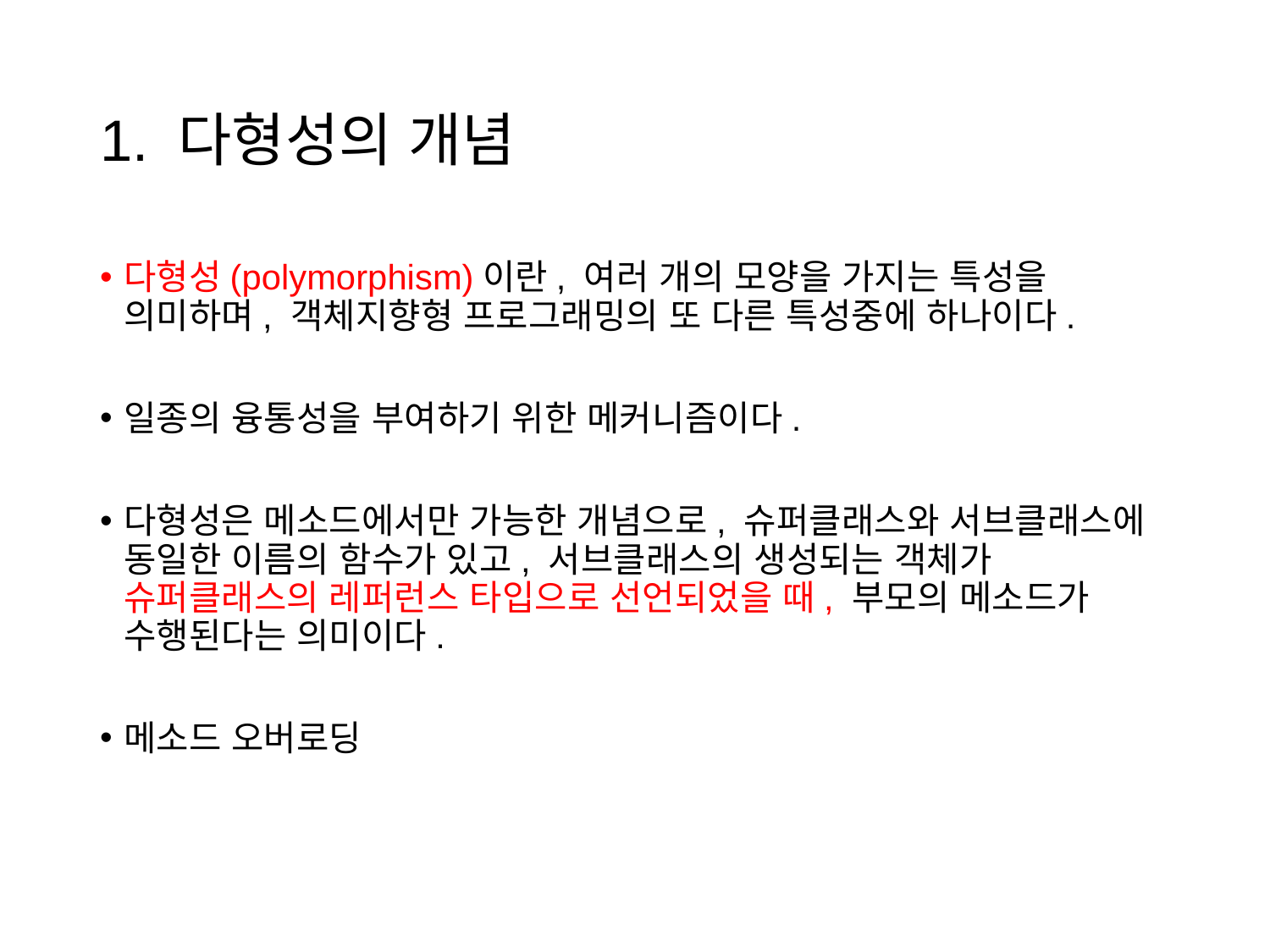

# 1. 다형성의 개념
다형성(polymorphism)이란, 여러 개의 모양을 가지는 특성을 의미하며, 객체지향형 프로그래밍의 또 다른 특성중에 하나이다.

일종의 융통성을 부여하기 위한 메커니즘이다.

다형성은 메소드에서만 가능한 개념으로, 슈퍼클래스와 서브클래스에 동일한 이름의 함수가 있고, 서브클래스의 생성되는 객체가 슈퍼클래스의 레퍼런스 타입으로 선언되었을 때, 부모의 메소드가 수행된다는 의미이다.

메소드 오버로딩